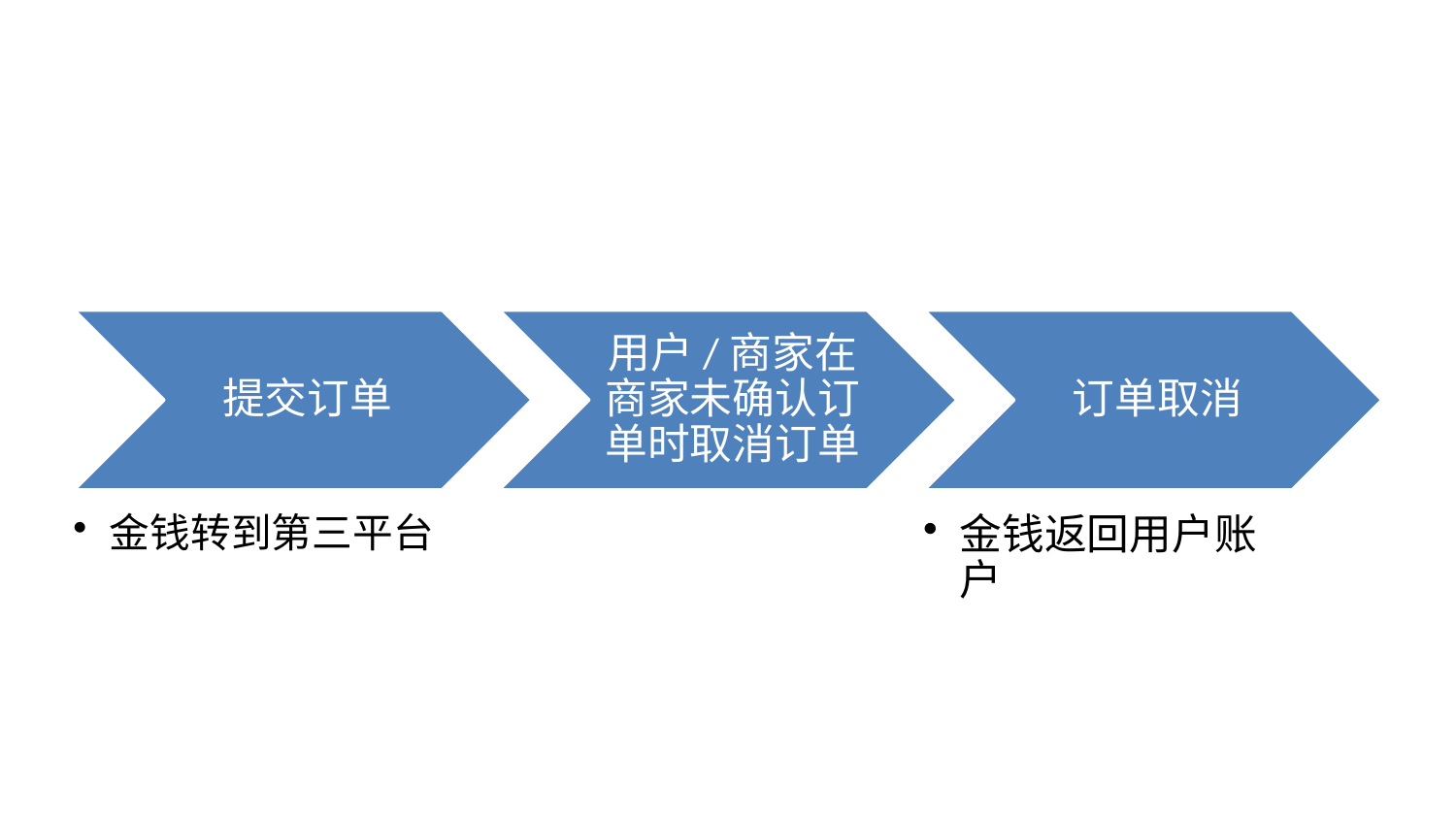

#
提交订单
金钱转到第三平台
用户/商家在商家未确认订单时取消订单
订单取消
金钱返回用户账户